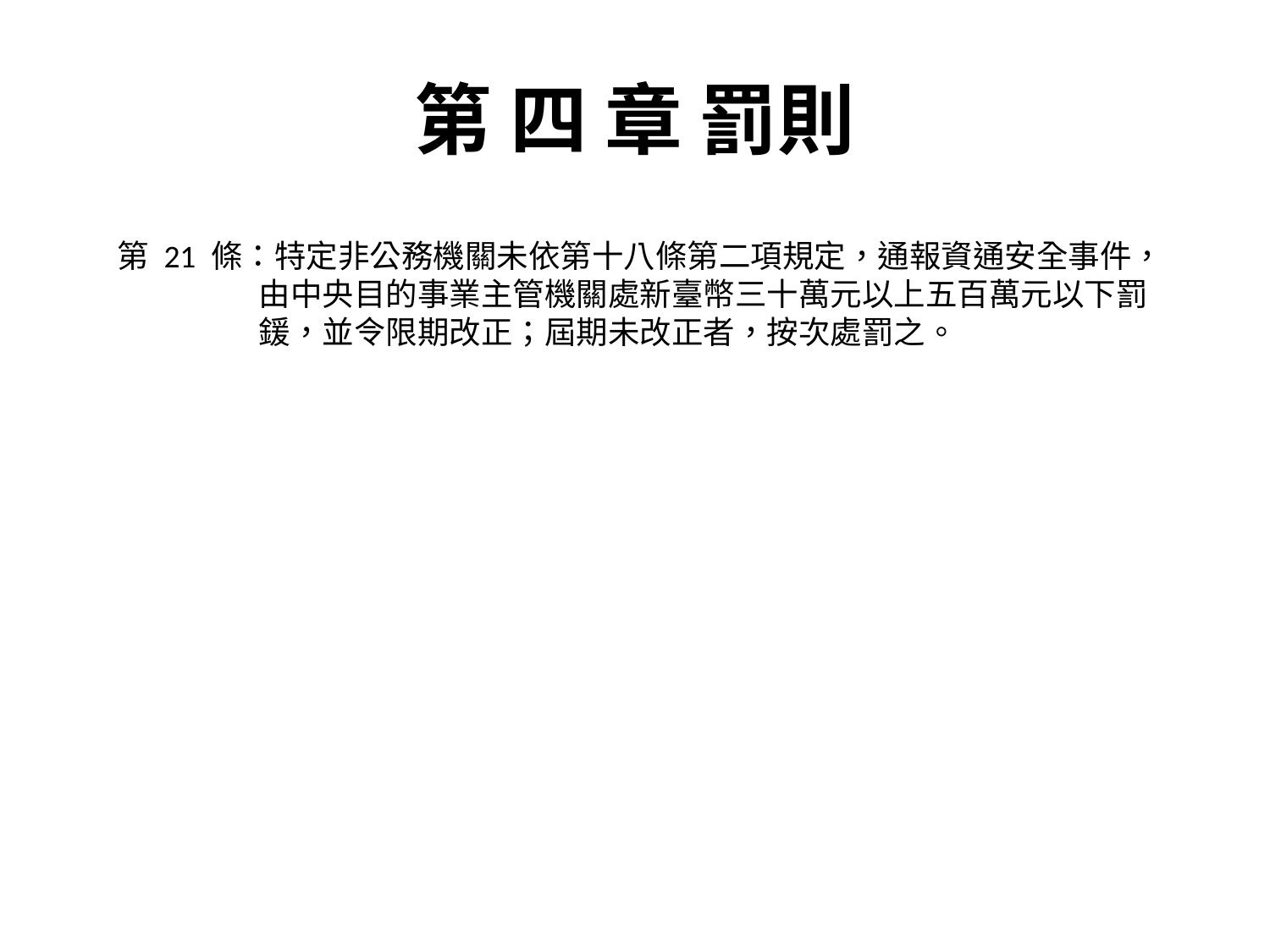

# 第 四 章 罰則
第 21 條：特定非公務機關未依第十八條第二項規定，通報資通安全事件，	  由中央目的事業主管機關處新臺幣三十萬元以上五百萬元以下罰	  鍰，並令限期改正；屆期未改正者，按次處罰之。